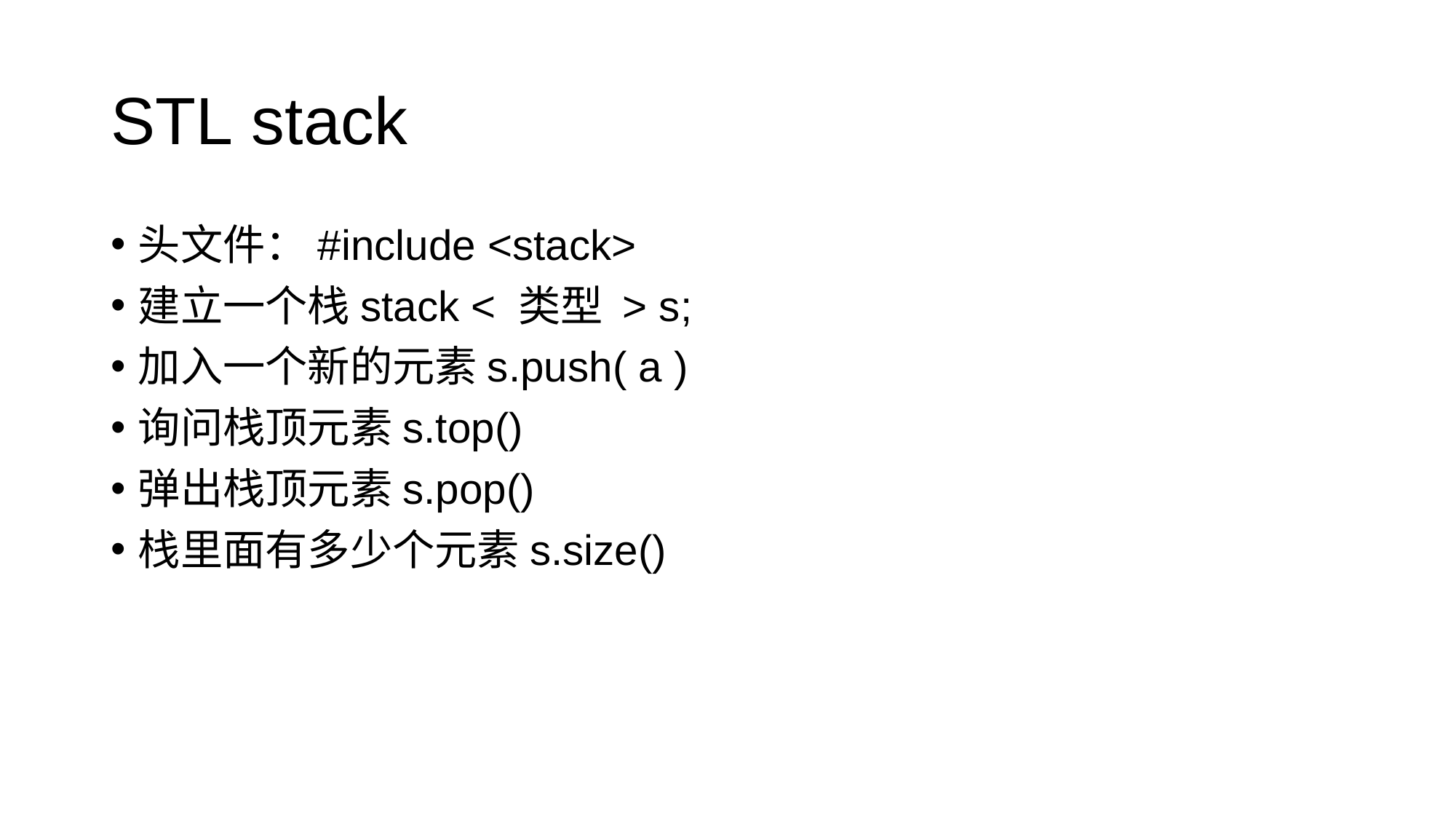

# STL stack
头文件：#include <stack>
建立一个栈stack < 类型 > s;
加入一个新的元素s.push( a )
询问栈顶元素s.top()
弹出栈顶元素s.pop()
栈里面有多少个元素s.size()